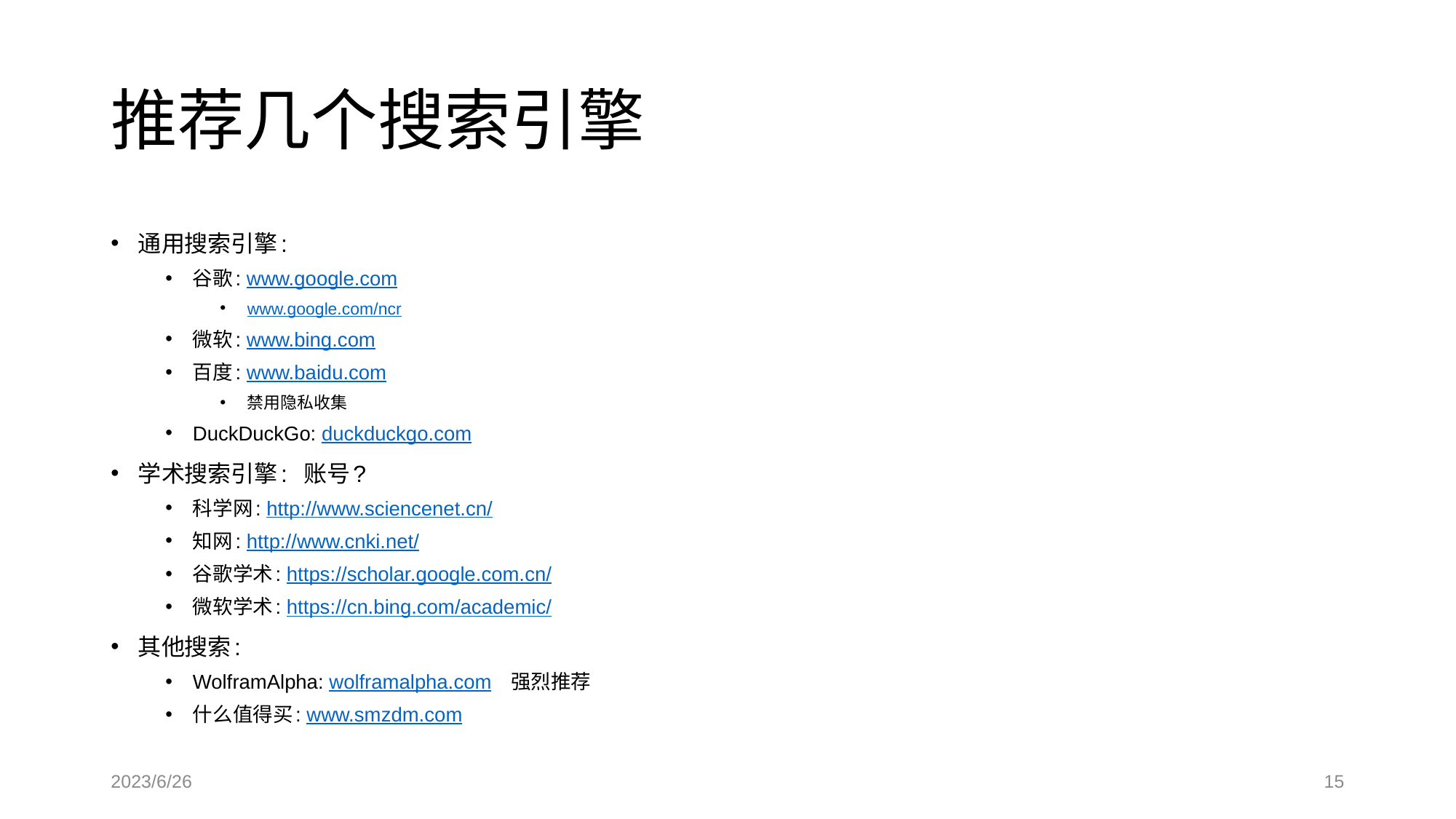

# 推荐几个搜索引擎
通用搜索引擎:
谷歌: www.google.com
www.google.com/ncr
微软: www.bing.com
百度: www.baidu.com
禁用隐私收集
DuckDuckGo: duckduckgo.com
学术搜索引擎:  账号?
科学网: http://www.sciencenet.cn/
知网: http://www.cnki.net/
谷歌学术: https://scholar.google.com.cn/
微软学术: https://cn.bing.com/academic/
其他搜索:
WolframAlpha: wolframalpha.com   强烈推荐
什么值得买: www.smzdm.com

2023/6/26
15